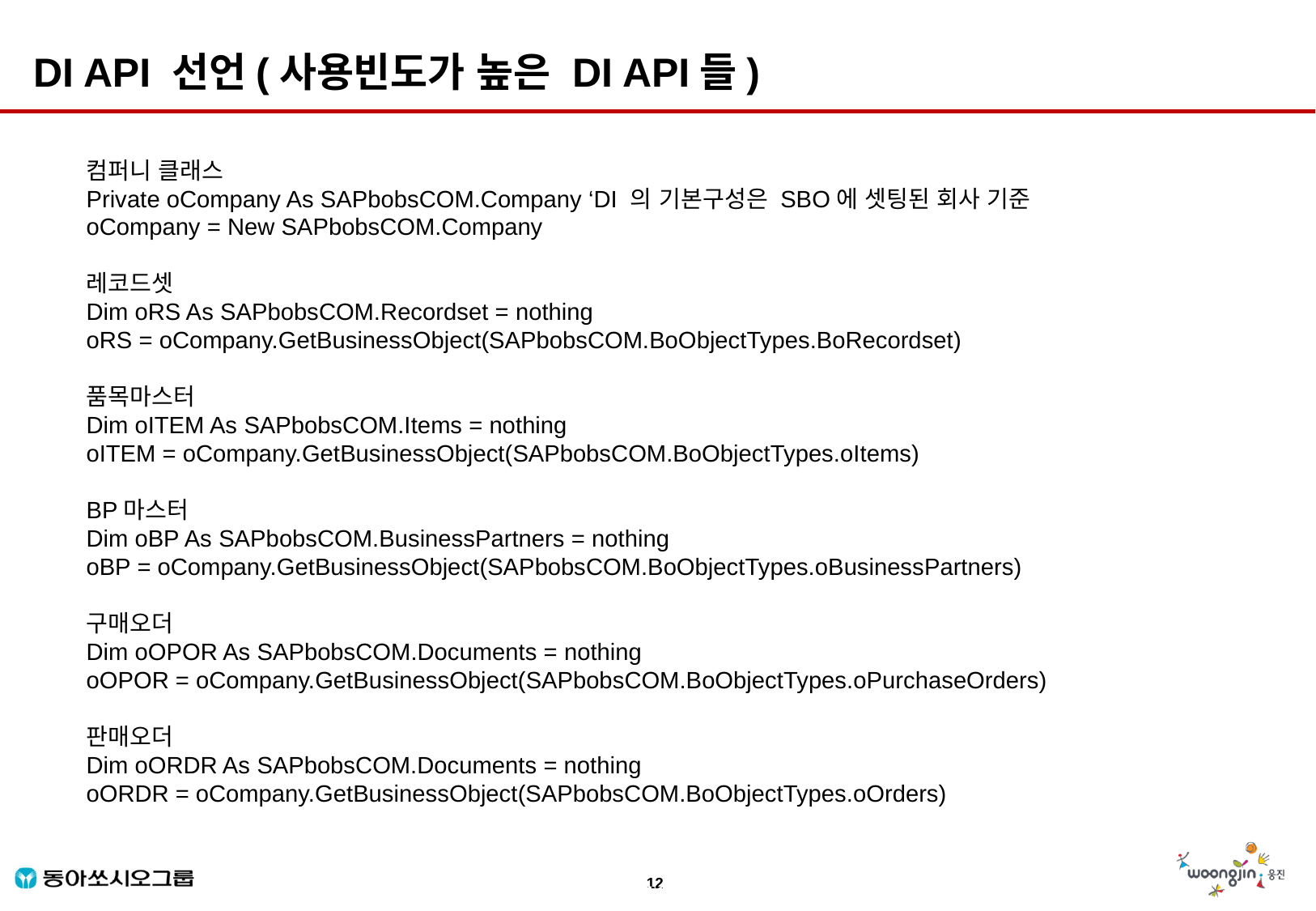

DI API 선언(사용빈도가 높은 DI API들)
컴퍼니 클래스
Private oCompany As SAPbobsCOM.Company ‘DI 의 기본구성은 SBO에 셋팅된 회사 기준
oCompany = New SAPbobsCOM.Company

레코드셋
Dim oRS As SAPbobsCOM.Recordset = nothing
oRS = oCompany.GetBusinessObject(SAPbobsCOM.BoObjectTypes.BoRecordset)

품목마스터
Dim oITEM As SAPbobsCOM.Items = nothing
oITEM = oCompany.GetBusinessObject(SAPbobsCOM.BoObjectTypes.oItems)

BP마스터
Dim oBP As SAPbobsCOM.BusinessPartners = nothing
oBP = oCompany.GetBusinessObject(SAPbobsCOM.BoObjectTypes.oBusinessPartners)

구매오더
Dim oOPOR As SAPbobsCOM.Documents = nothing
oOPOR = oCompany.GetBusinessObject(SAPbobsCOM.BoObjectTypes.oPurchaseOrders)

판매오더
Dim oORDR As SAPbobsCOM.Documents = nothing
oORDR = oCompany.GetBusinessObject(SAPbobsCOM.BoObjectTypes.oOrders)